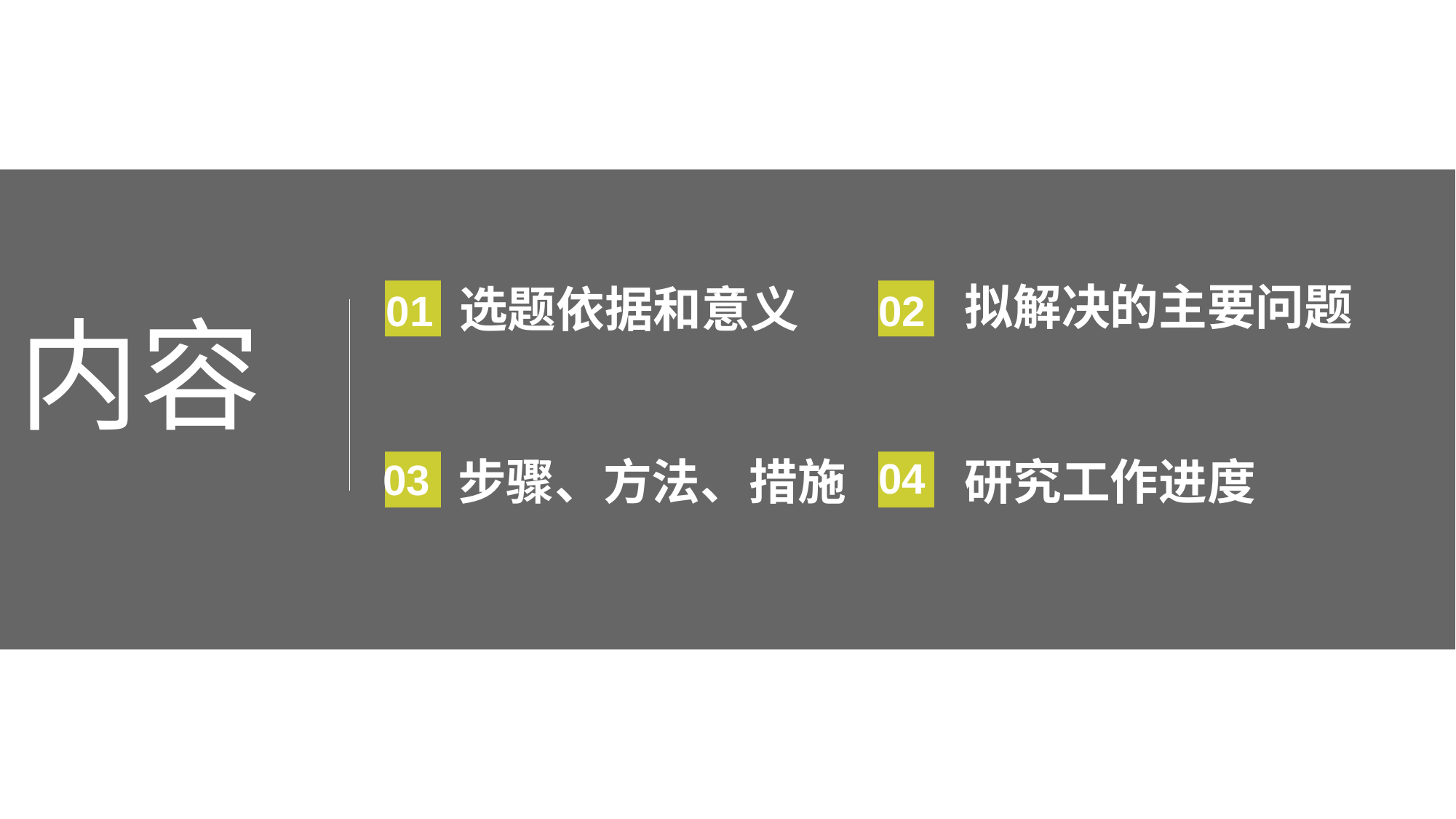

拟解决的主要问题
选题依据和意义
01

02

内容
04

步骤、方法、措施
研究工作进度
03